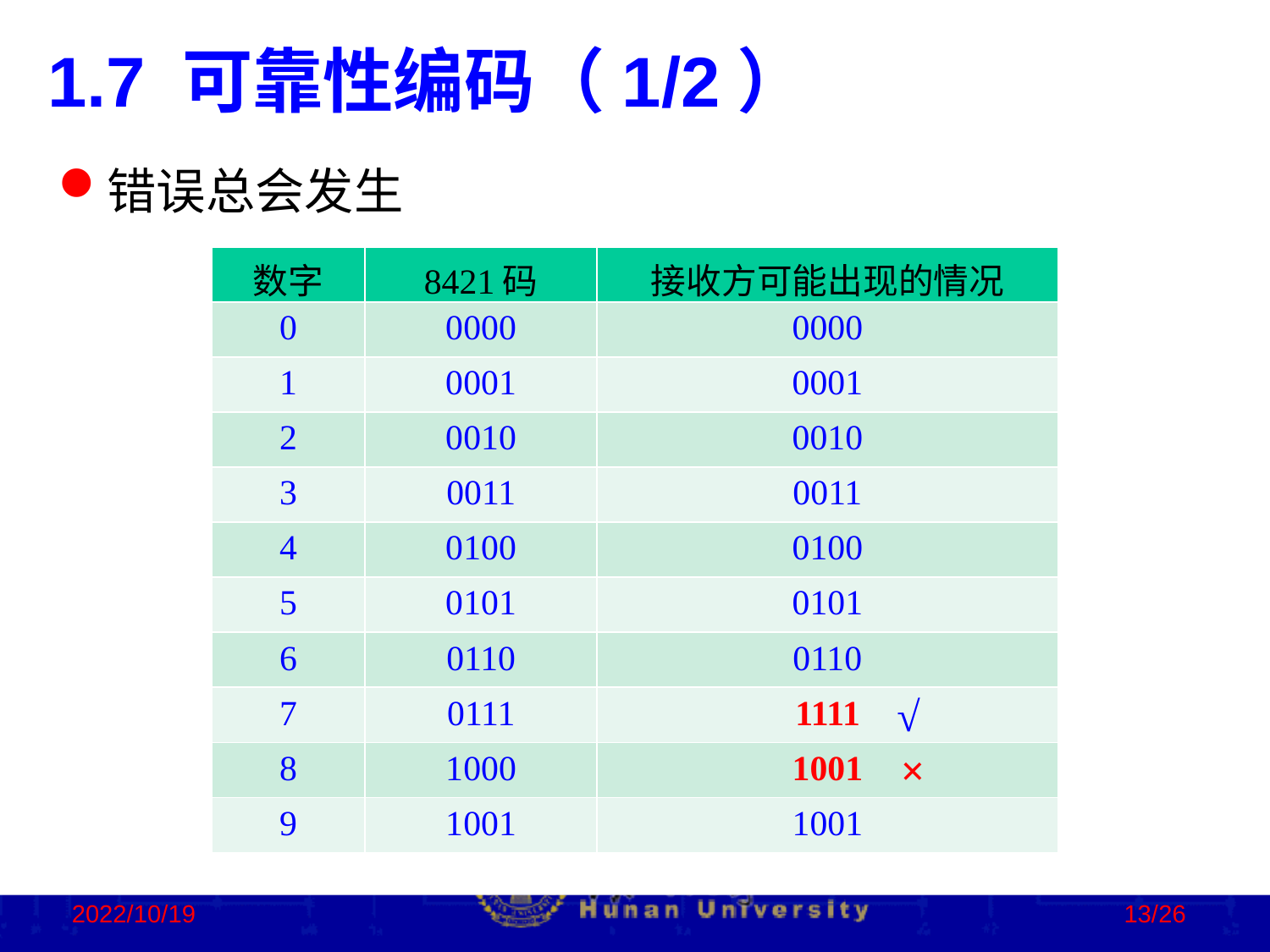

1.7 可靠性编码（1/2）
错误总会发生
| 数字 | 8421码 | 接收方可能出现的情况 |
| --- | --- | --- |
| 0 | 0000 | 0000 |
| 1 | 0001 | 0001 |
| 2 | 0010 | 0010 |
| 3 | 0011 | 0011 |
| 4 | 0100 | 0100 |
| 5 | 0101 | 0101 |
| 6 | 0110 | 0110 |
| 7 | 0111 | 1111 |
| 8 | 1000 | 1001 |
| 9 | 1001 | 1001 |
√
×
2022/10/19
13/26